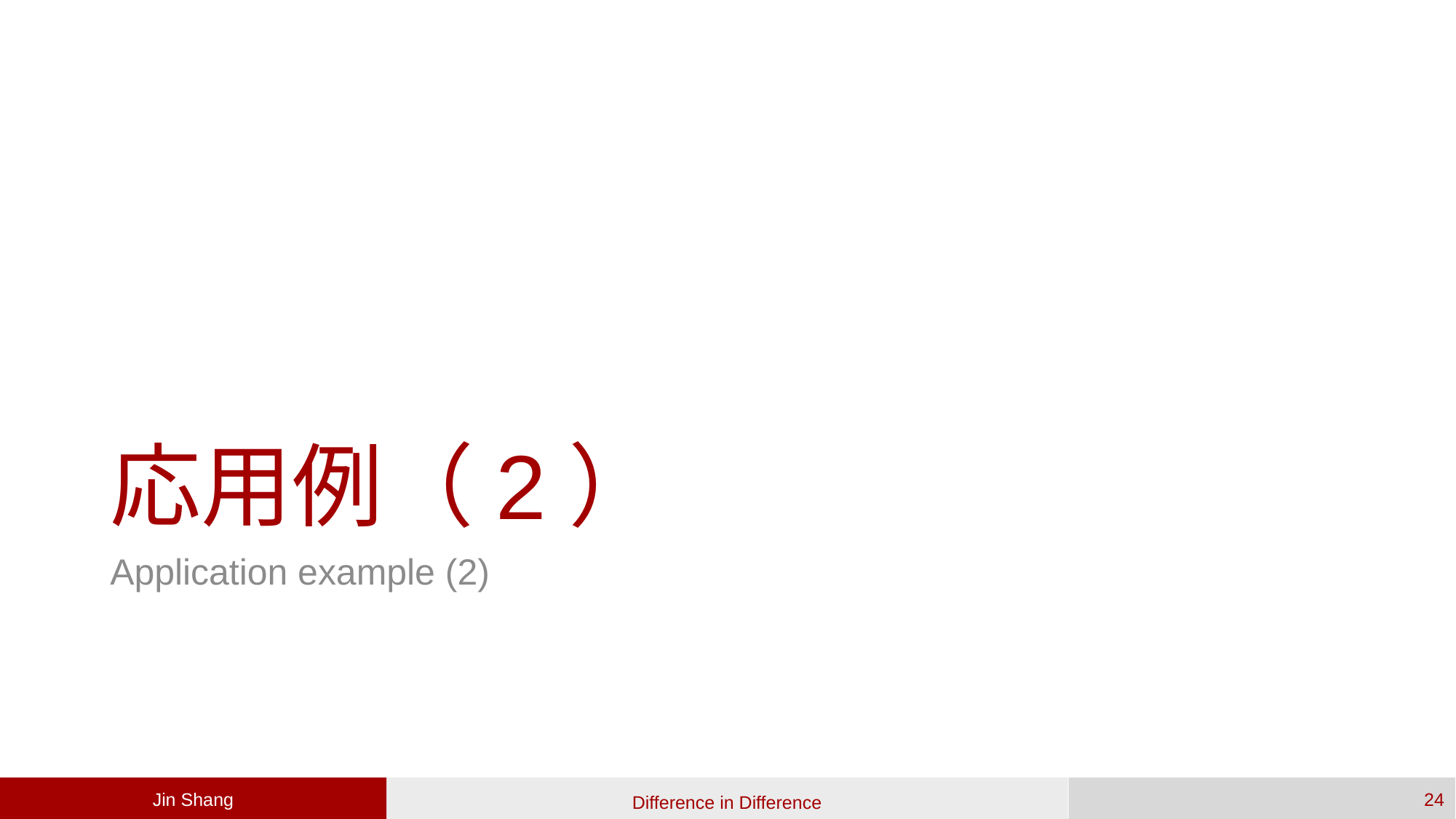

# 応用例（2）
Application example (2)

Jin Shang
24
Difference in Difference